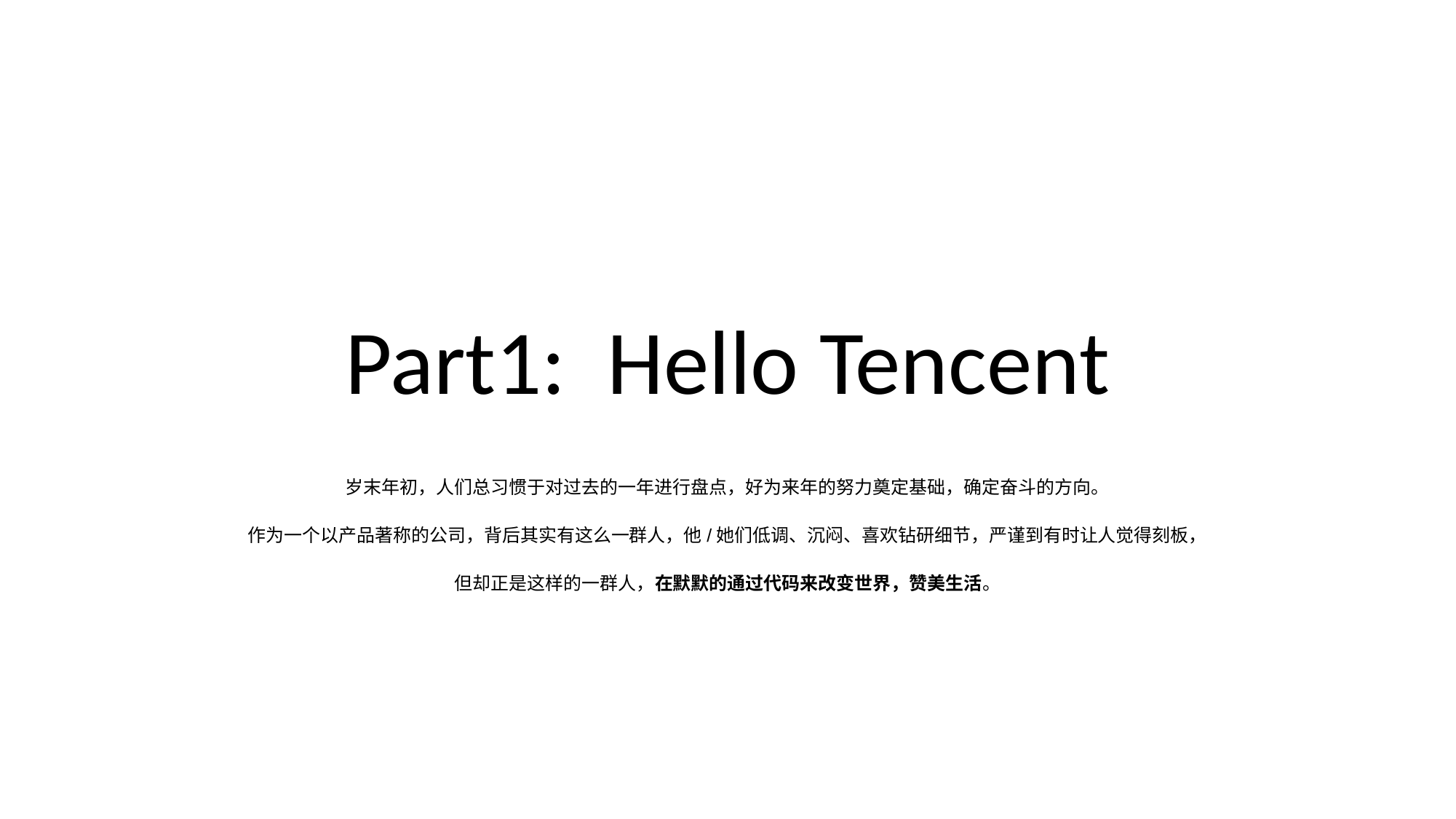

# Part1:  Hello Tencent
岁末年初，人们总习惯于对过去的一年进行盘点，好为来年的努力奠定基础，确定奋斗的方向。
作为一个以产品著称的公司，背后其实有这么一群人，他/她们低调、沉闷、喜欢钻研细节，严谨到有时让人觉得刻板，
但却正是这样的一群人，在默默的通过代码来改变世界，赞美生活。